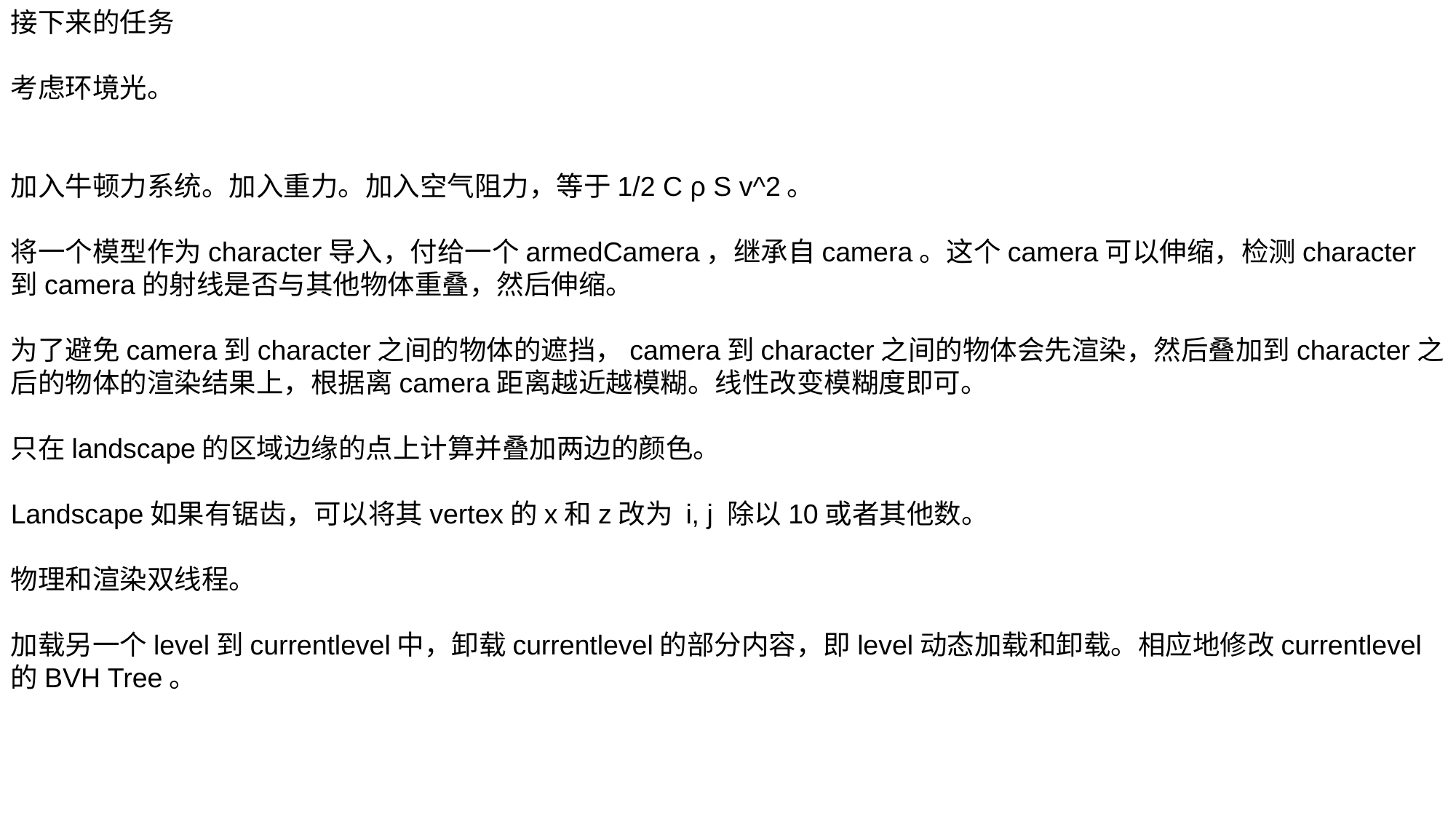

接下来的任务

考虑环境光。

加入牛顿力系统。加入重力。加入空气阻力，等于1/2 C ρ S v^2。

将一个模型作为character导入，付给一个armedCamera，继承自camera。这个camera可以伸缩，检测character到camera的射线是否与其他物体重叠，然后伸缩。

为了避免camera到character之间的物体的遮挡，camera到character之间的物体会先渲染，然后叠加到character之后的物体的渲染结果上，根据离camera距离越近越模糊。线性改变模糊度即可。

只在landscape的区域边缘的点上计算并叠加两边的颜色。

Landscape如果有锯齿，可以将其vertex的x和z改为 i, j 除以10或者其他数。

物理和渲染双线程。

加载另一个level到currentlevel中，卸载currentlevel的部分内容，即level动态加载和卸载。相应地修改currentlevel的BVH Tree。